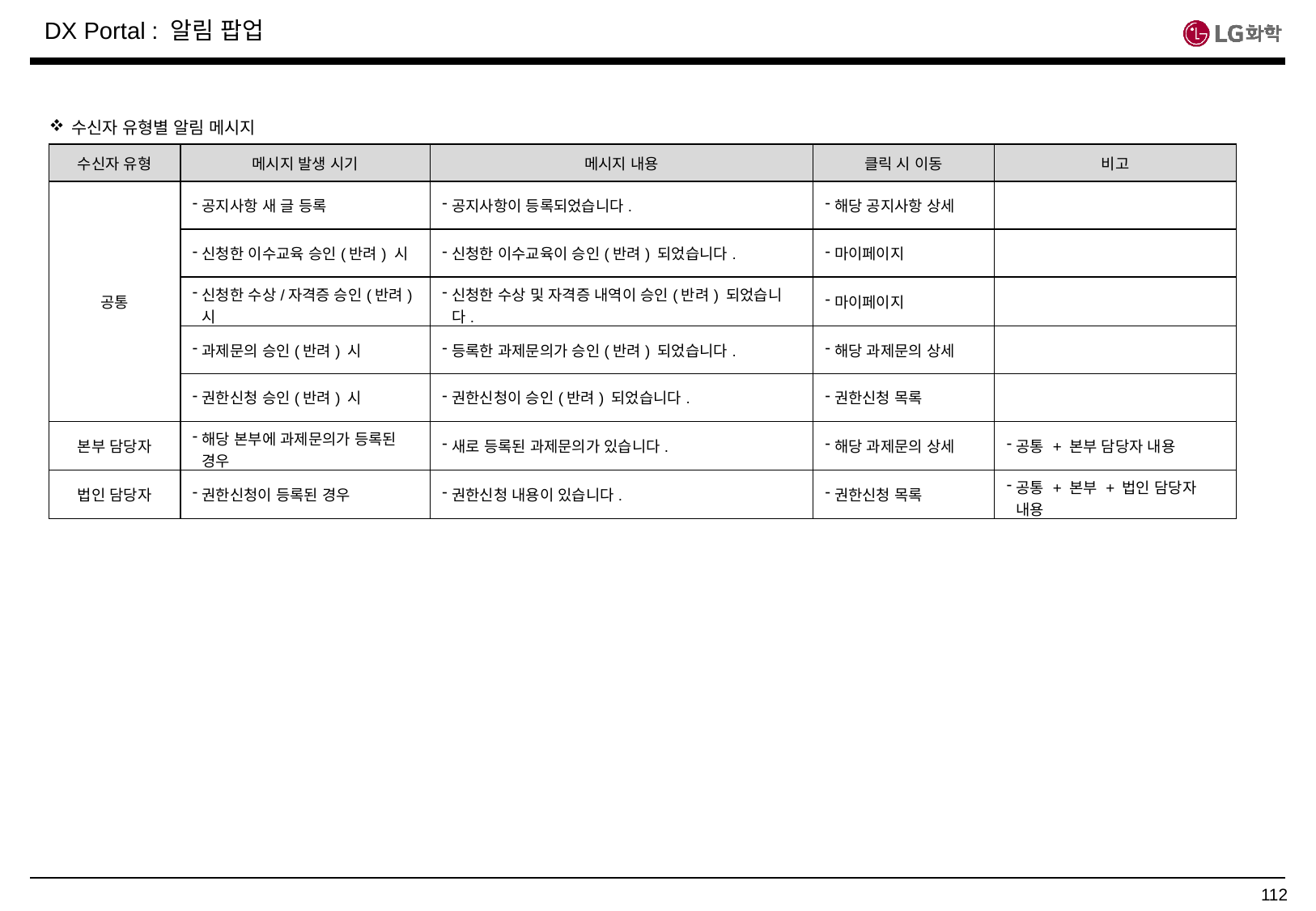

: 알림 팝업
수신자 유형별 알림 메시지
| 수신자 유형 | 메시지 발생 시기 | 메시지 내용 | 클릭 시 이동 | 비고 |
| --- | --- | --- | --- | --- |
| 공통 | 공지사항 새 글 등록 | 공지사항이 등록되었습니다. | 해당 공지사항 상세 |  |
|  | 신청한 이수교육 승인(반려) 시 | 신청한 이수교육이 승인(반려) 되었습니다. | 마이페이지 |  |
|  | 신청한 수상/자격증 승인(반려) 시 | 신청한 수상 및 자격증 내역이 승인(반려) 되었습니다. | 마이페이지 |  |
|  | 과제문의 승인(반려) 시 | 등록한 과제문의가 승인(반려) 되었습니다. | 해당 과제문의 상세 |  |
|  | 권한신청 승인(반려) 시 | 권한신청이 승인(반려) 되었습니다. | 권한신청 목록 |  |
| 본부 담당자 | 해당 본부에 과제문의가 등록된 경우 | 새로 등록된 과제문의가 있습니다. | 해당 과제문의 상세 | 공통 + 본부 담당자 내용 |
| 법인 담당자 | 권한신청이 등록된 경우 | 권한신청 내용이 있습니다. | 권한신청 목록 | 공통 + 본부 + 법인 담당자 내용 |